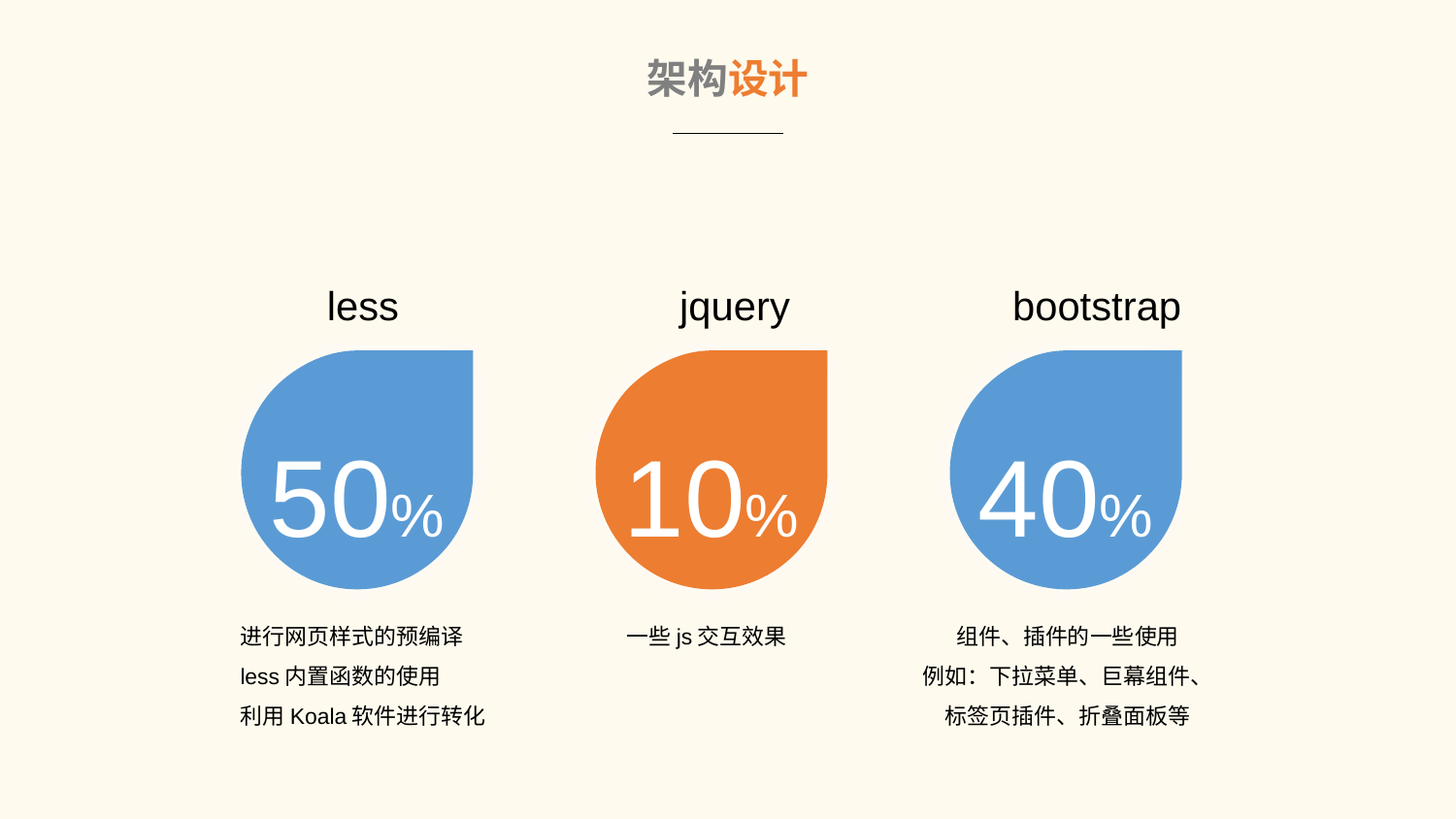

架构设计
less
jquery
 bootstrap
50%
10%
40%

进行网页样式的预编译
less内置函数的使用
利用Koala软件进行转化

一些js交互效果

组件、插件的一些使用
例如：下拉菜单、巨幕组件、
标签页插件、折叠面板等